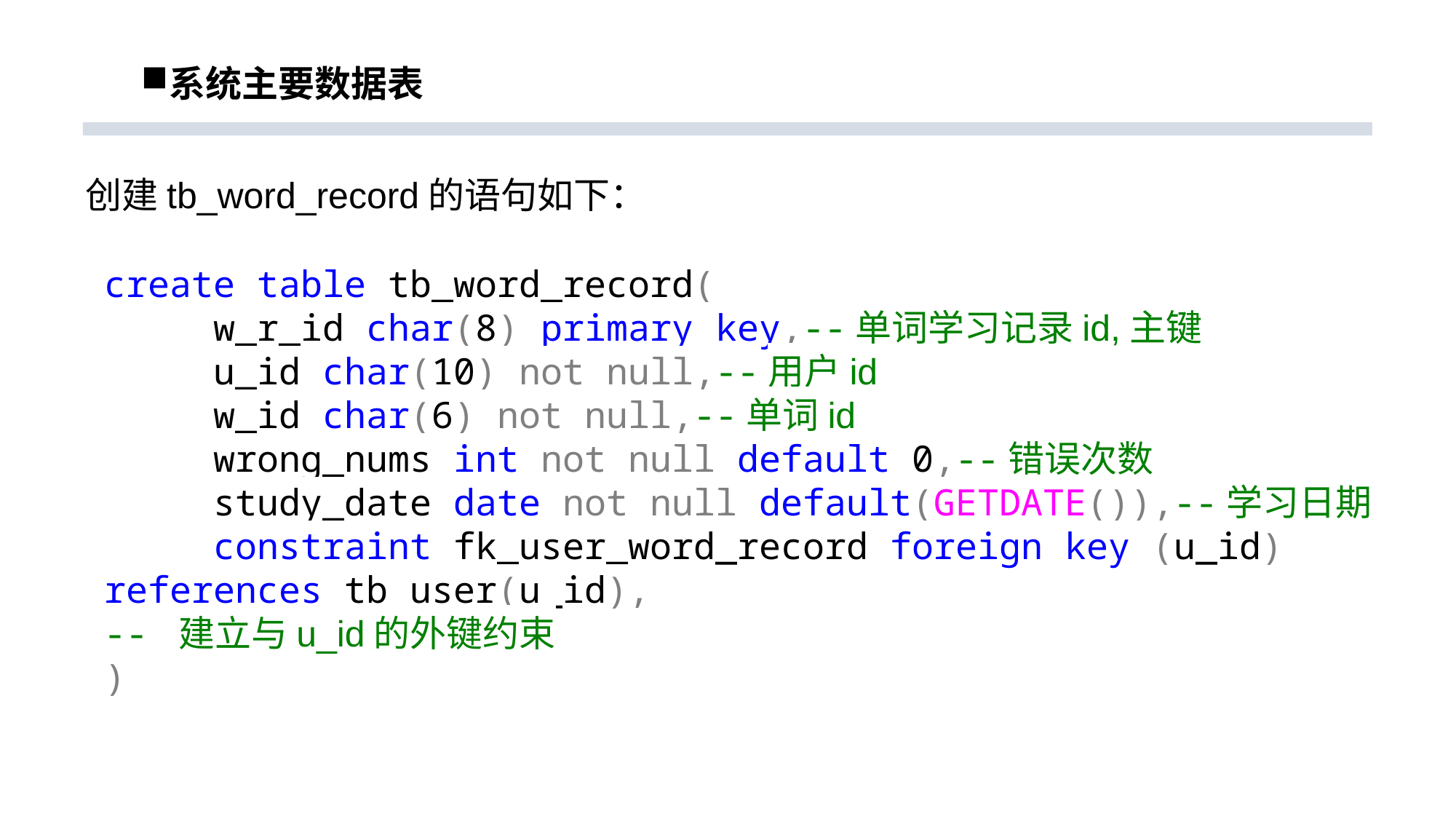

# 系统主要数据表
创建tb_word_record的语句如下：
create table tb_word_record(
	w_r_id char(8) primary key,--单词学习记录id,主键
	u_id char(10) not null,--用户id
	w_id char(6) not null,--单词id
	wrong_nums int not null default 0,--错误次数
	study_date date not null default(GETDATE()),--学习日期
	constraint fk_user_word_record foreign key (u_id) references tb_user(u_id),
-- 建立与u_id的外键约束
)